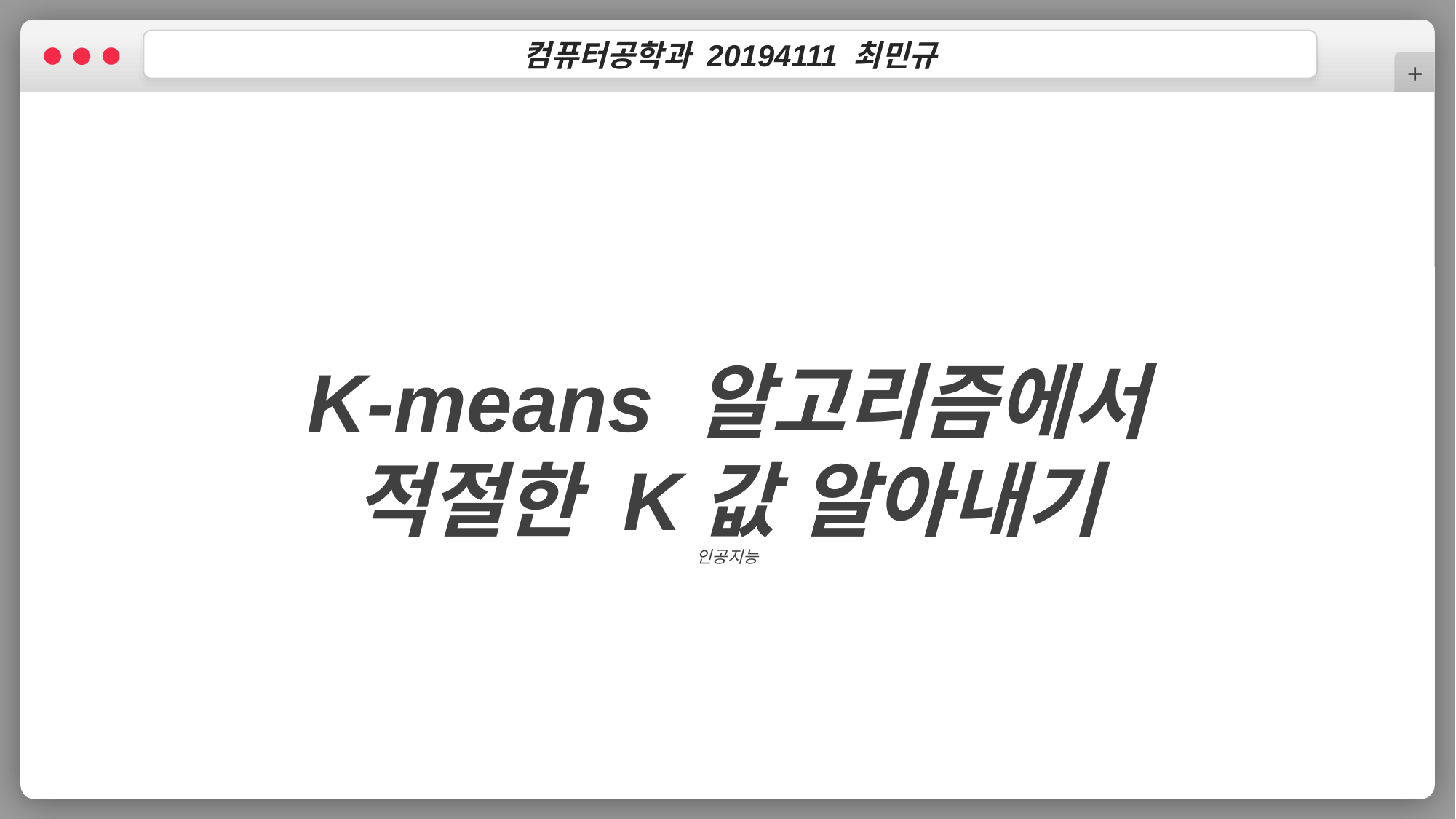

컴퓨터공학과 20194111 최민규

+
K-means 알고리즘에서 적절한 K값 알아내기
인공지능